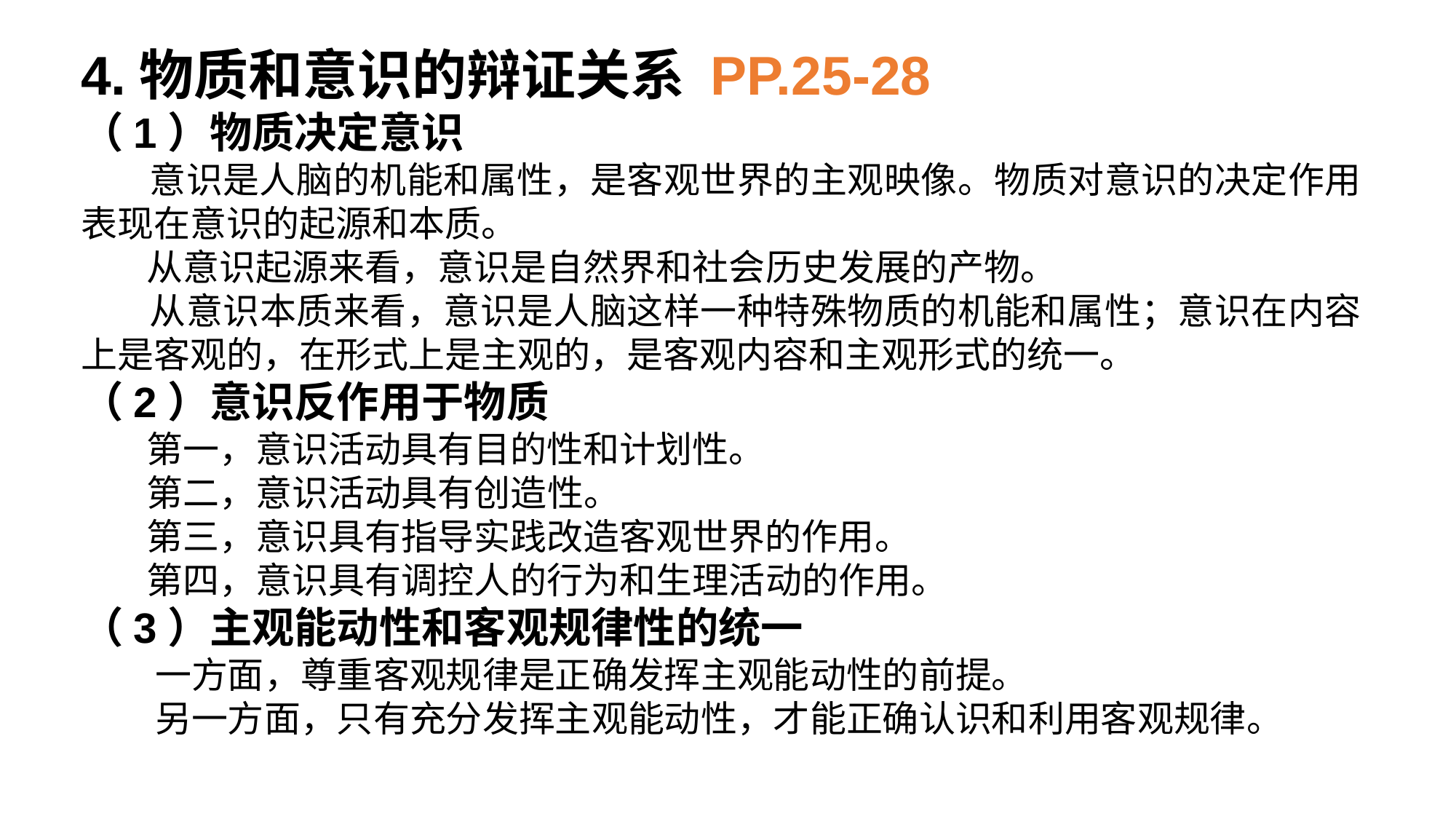

4.物质和意识的辩证关系 PP.25-28
（1）物质决定意识
       意识是人脑的机能和属性，是客观世界的主观映像。物质对意识的决定作用表现在意识的起源和本质。
       从意识起源来看，意识是自然界和社会历史发展的产物。
       从意识本质来看，意识是人脑这样一种特殊物质的机能和属性；意识在内容上是客观的，在形式上是主观的，是客观内容和主观形式的统一。
（2）意识反作用于物质
       第一，意识活动具有目的性和计划性。
       第二，意识活动具有创造性。
       第三，意识具有指导实践改造客观世界的作用。
       第四，意识具有调控人的行为和生理活动的作用。
（3）主观能动性和客观规律性的统一
        一方面，尊重客观规律是正确发挥主观能动性的前提。
        另一方面，只有充分发挥主观能动性，才能正确认识和利用客观规律。